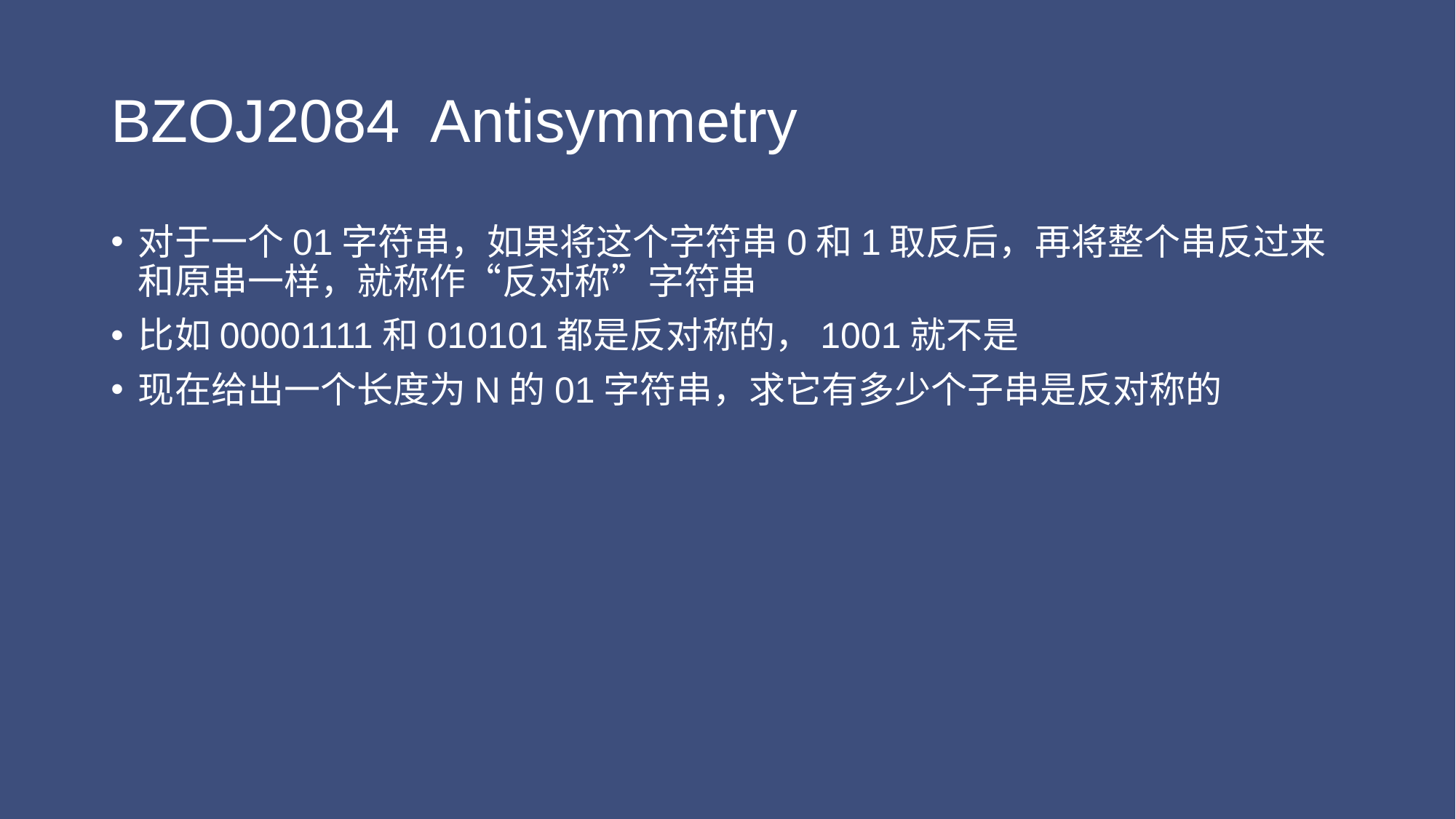

# BZOJ2084  Antisymmetry
对于一个01字符串，如果将这个字符串0和1取反后，再将整个串反过来和原串一样，就称作“反对称”字符串
比如00001111和010101都是反对称的，1001就不是
现在给出一个长度为N的01字符串，求它有多少个子串是反对称的